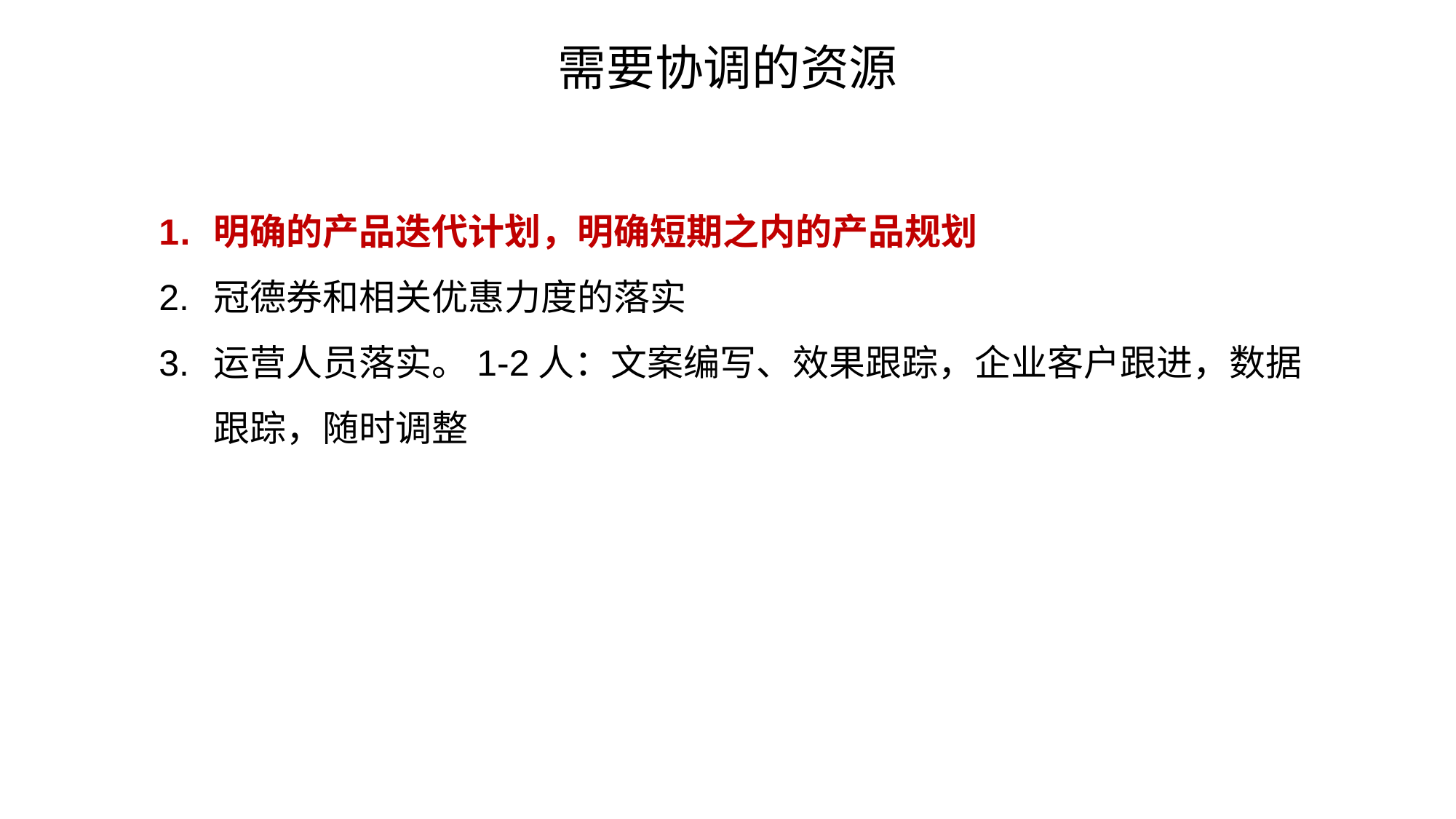

需要协调的资源
明确的产品迭代计划，明确短期之内的产品规划
冠德券和相关优惠力度的落实
运营人员落实。1-2人：文案编写、效果跟踪，企业客户跟进，数据跟踪，随时调整